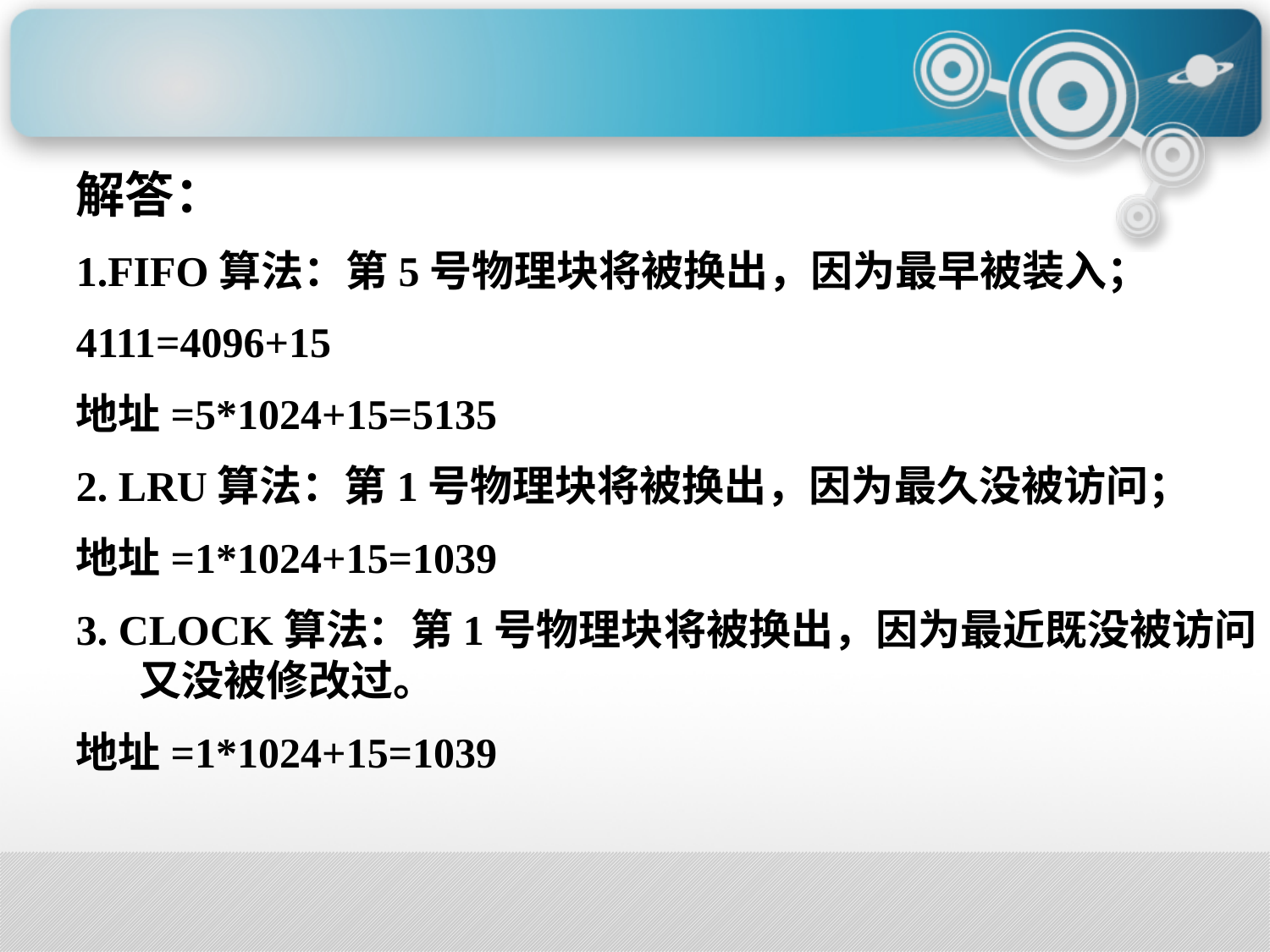

解答：
1.FIFO算法：第5号物理块将被换出，因为最早被装入；
4111=4096+15
地址=5*1024+15=5135
2. LRU算法：第1号物理块将被换出，因为最久没被访问；
地址=1*1024+15=1039
3. CLOCK算法：第1号物理块将被换出，因为最近既没被访问又没被修改过。
地址=1*1024+15=1039